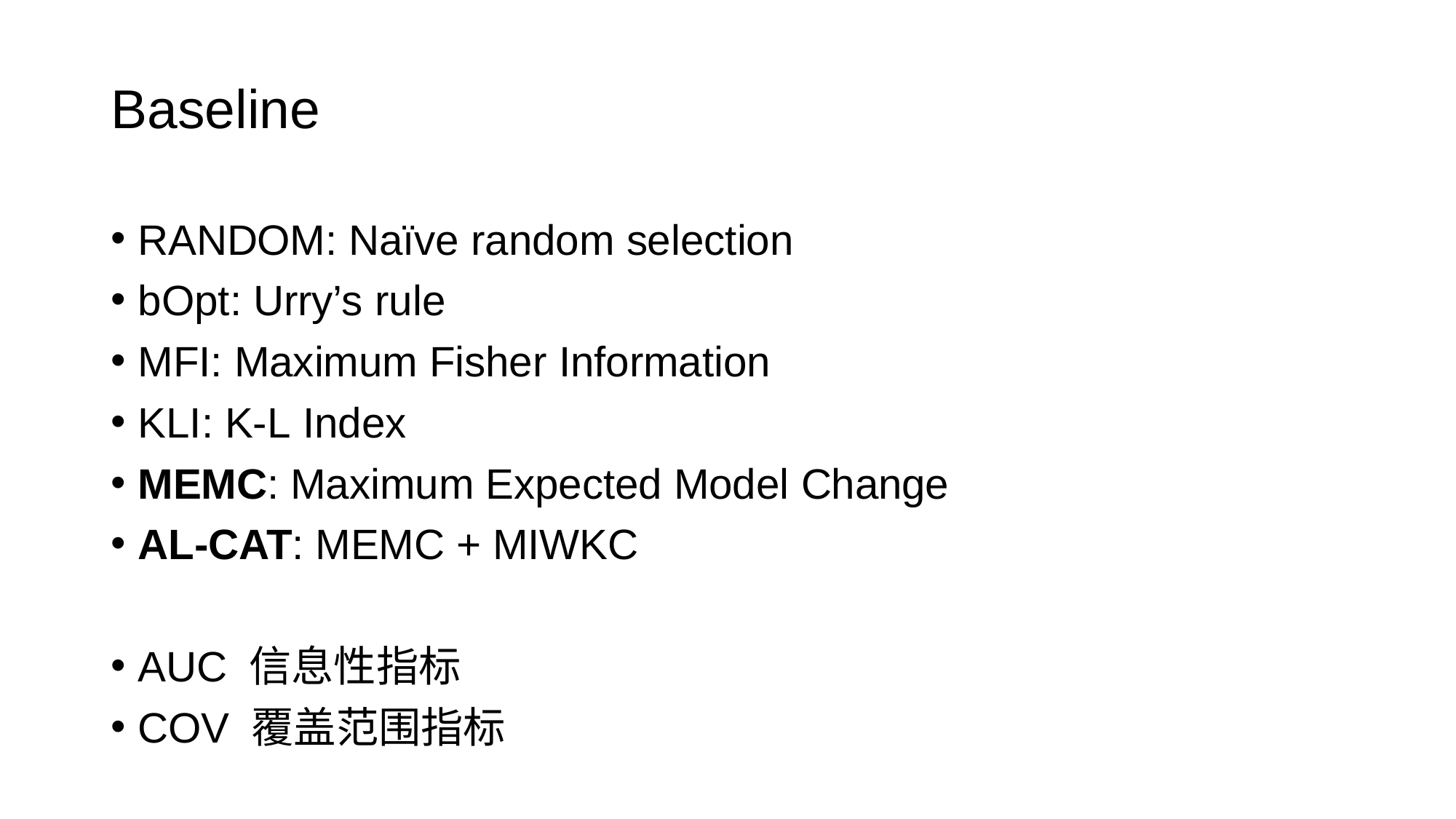

# Baseline
RANDOM: Naïve random selection
bOpt: Urry’s rule
MFI: Maximum Fisher Information
KLI: K-L Index
MEMC: Maximum Expected Model Change
AL-CAT: MEMC + MIWKC

AUC 信息性指标
COV 覆盖范围指标